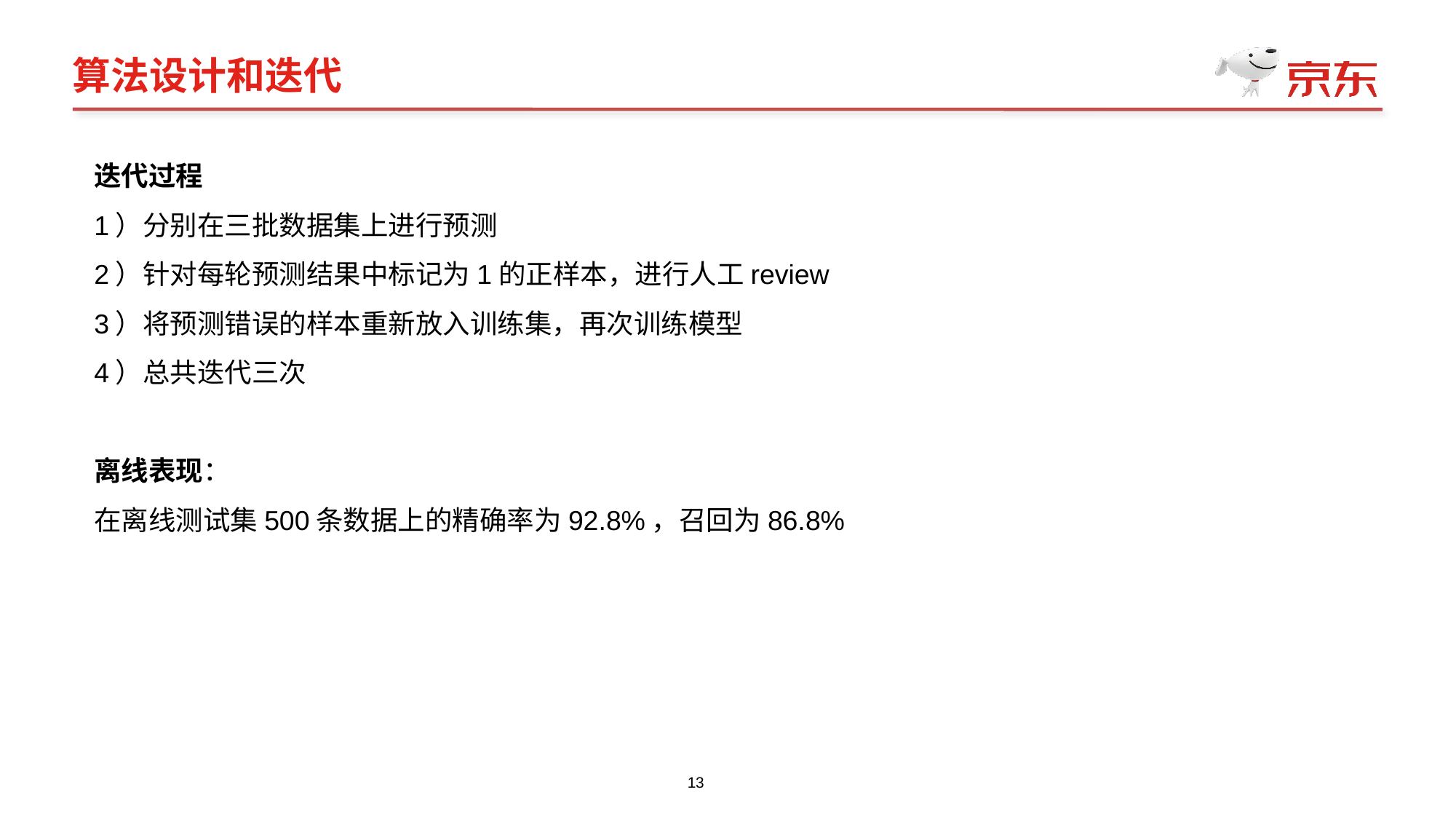

# 算法设计和迭代
迭代过程
1）分别在三批数据集上进行预测
2）针对每轮预测结果中标记为1的正样本，进行人工review
3）将预测错误的样本重新放入训练集，再次训练模型
4）总共迭代三次

离线表现：
在离线测试集500条数据上的精确率为92.8%，召回为86.8%